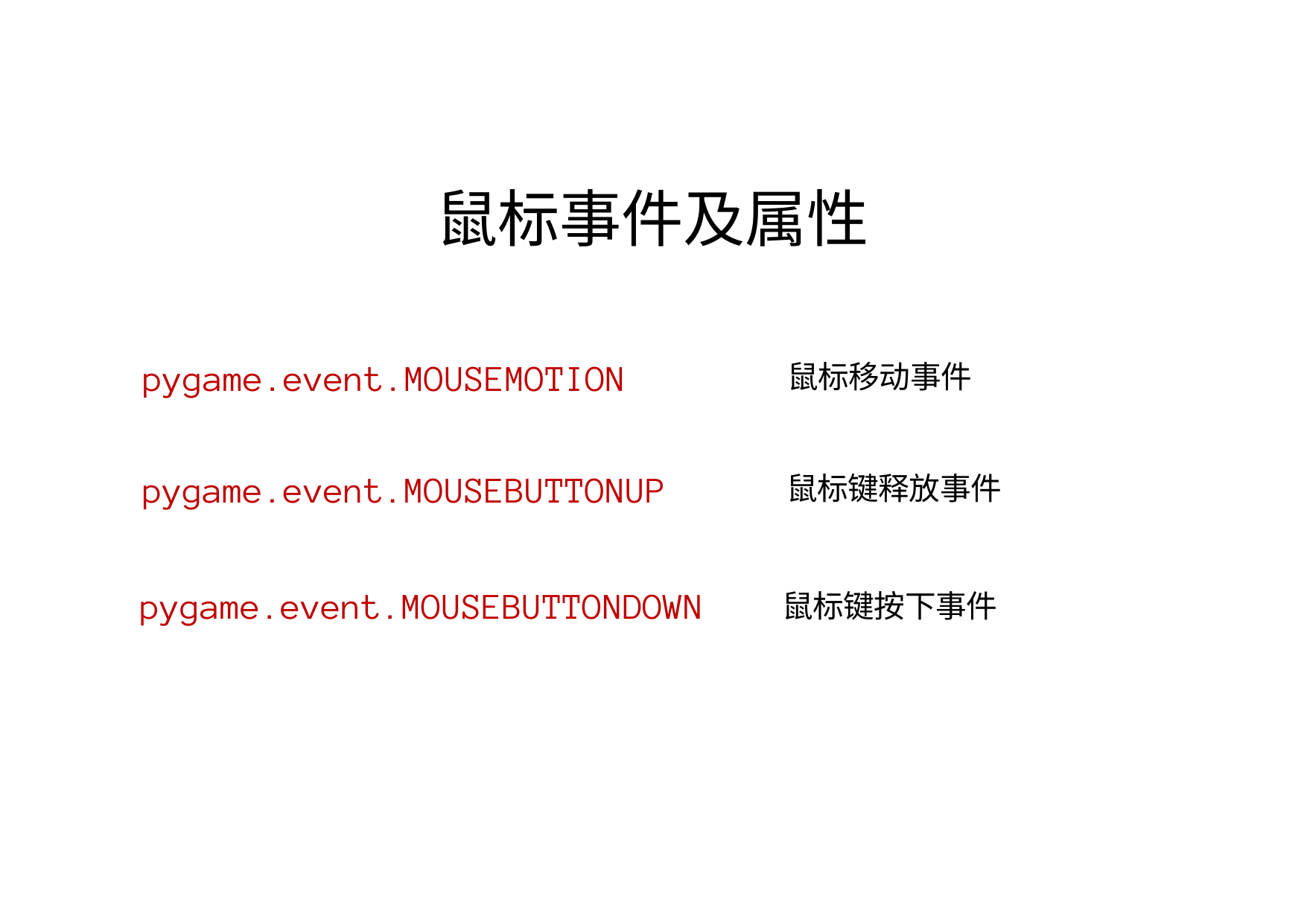

# 鼠标事件及属性
pygame.event.MOUSEMOTION
鼠标移动事件
pygame.event.MOUSEBUTTONUP
鼠标键释放事件
pygame.event.MOUSEBUTTONDOWN
鼠标键按下事件